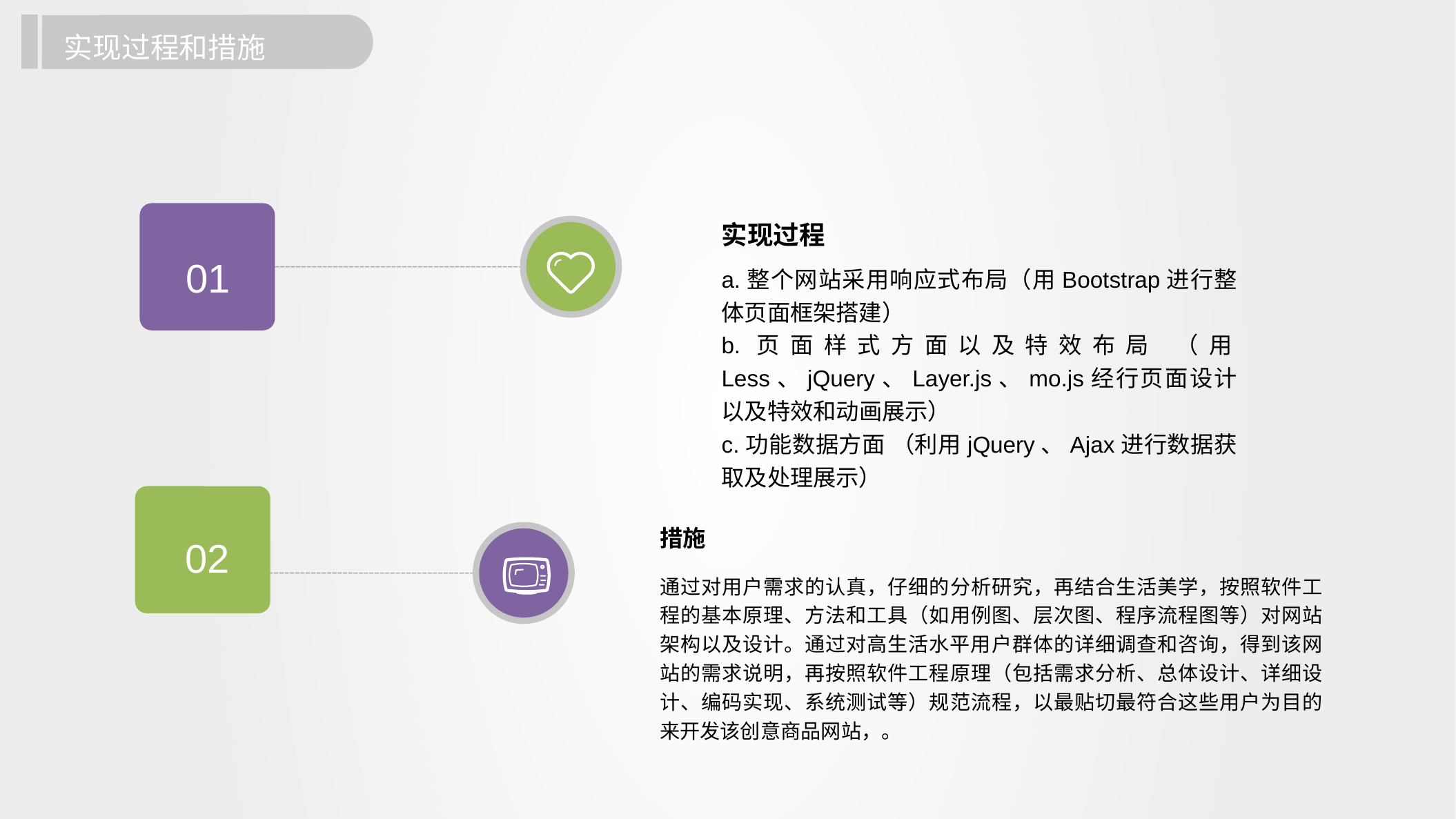

实现过程和措施

实现过程

01

a.整个网站采用响应式布局（用Bootstrap进行整体页面框架搭建）
b.页面样式方面以及特效布局 （用Less、jQuery、Layer.js、mo.js经行页面设计以及特效和动画展示）
c.功能数据方面 （利用jQuery、Ajax进行数据获取及处理展示）

02
措施

通过对用户需求的认真，仔细的分析研究，再结合生活美学，按照软件工程的基本原理、方法和工具（如用例图、层次图、程序流程图等）对网站架构以及设计。通过对高生活水平用户群体的详细调查和咨询，得到该网站的需求说明，再按照软件工程原理（包括需求分析、总体设计、详细设计、编码实现、系统测试等）规范流程，以最贴切最符合这些用户为目的来开发该创意商品网站，。